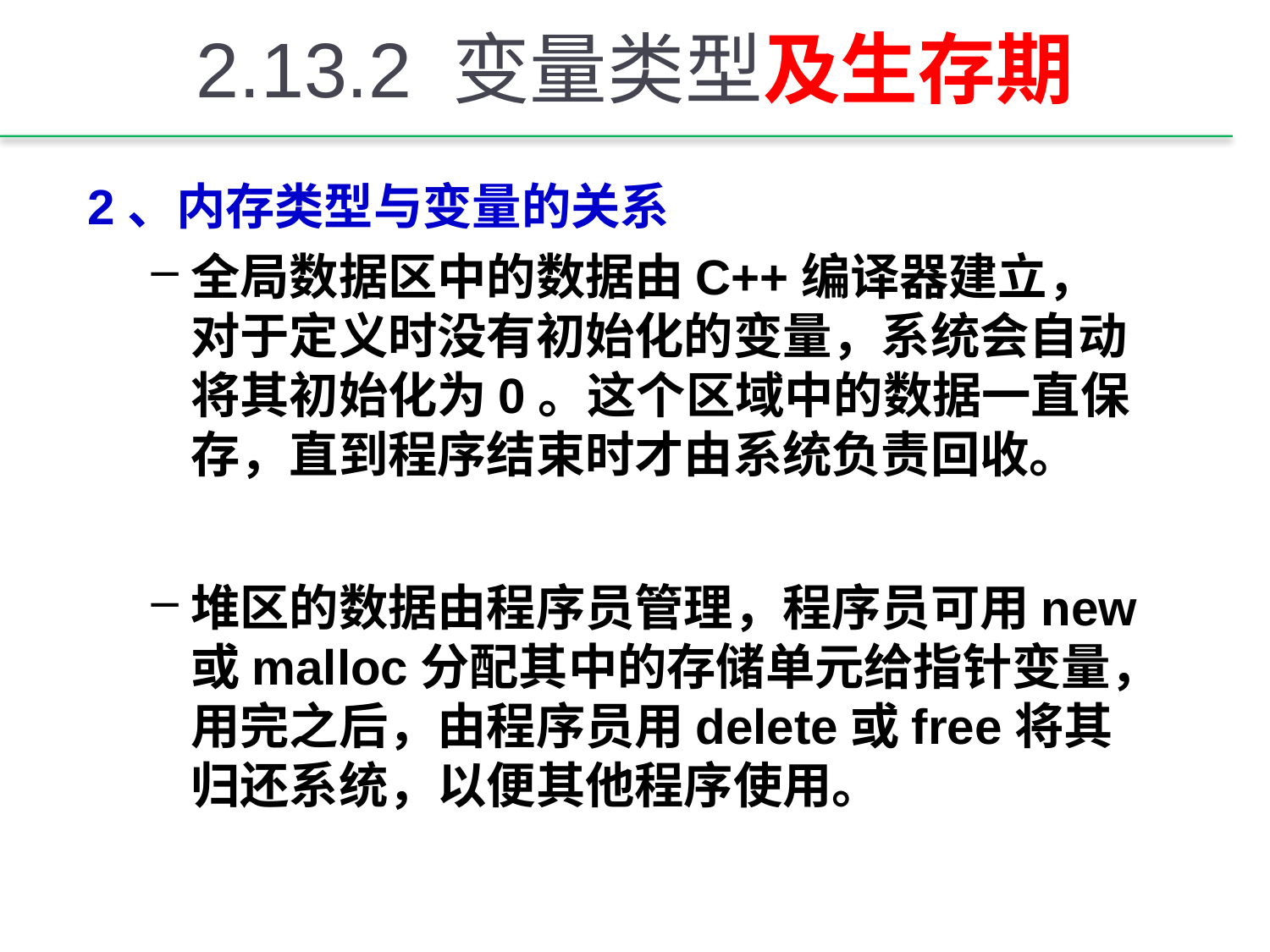

# 2.13.2 变量类型及生存期
2、内存类型与变量的关系
全局数据区中的数据由C++编译器建立，对于定义时没有初始化的变量，系统会自动将其初始化为0。这个区域中的数据一直保存，直到程序结束时才由系统负责回收。

堆区的数据由程序员管理，程序员可用new或malloc分配其中的存储单元给指针变量，用完之后，由程序员用delete或free将其归还系统，以便其他程序使用。